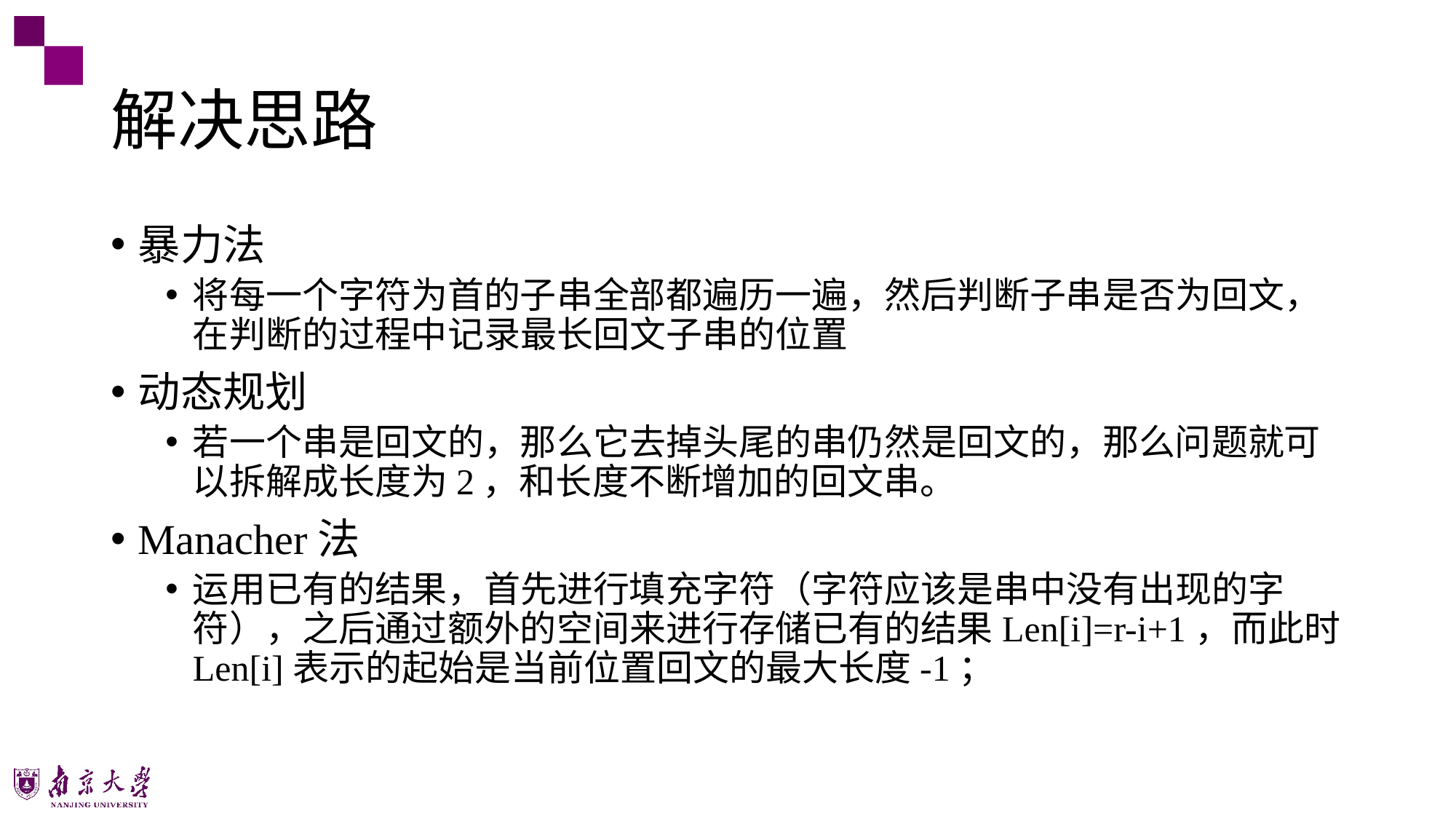

# 解决思路
暴力法
将每一个字符为首的子串全部都遍历一遍，然后判断子串是否为回文，在判断的过程中记录最长回文子串的位置
动态规划
若一个串是回文的，那么它去掉头尾的串仍然是回文的，那么问题就可以拆解成长度为2，和长度不断增加的回文串。
Manacher法
运用已有的结果，首先进行填充字符（字符应该是串中没有出现的字符），之后通过额外的空间来进行存储已有的结果Len[i]=r-i+1，而此时Len[i]表示的起始是当前位置回文的最大长度-1；